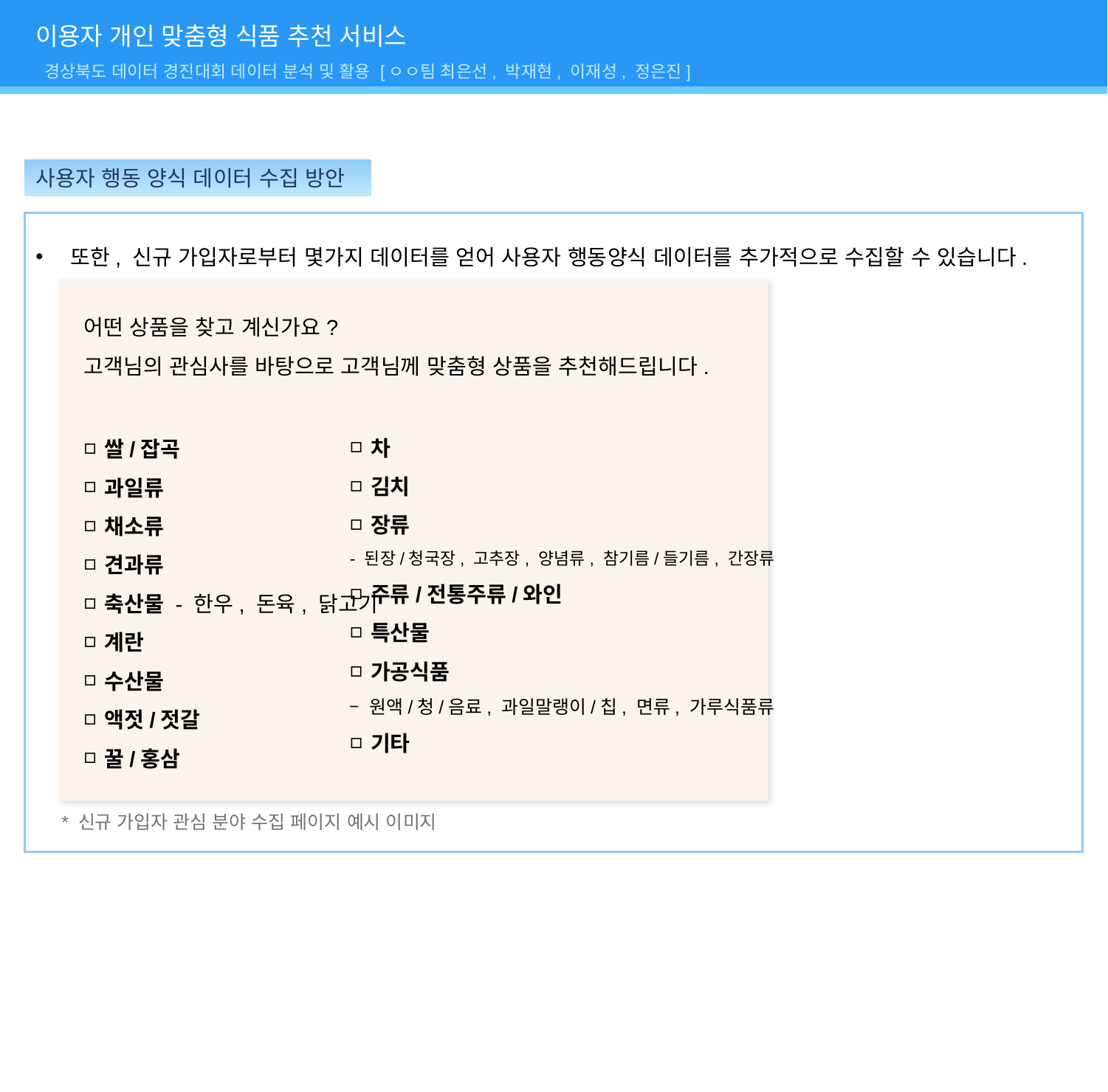

이용자 개인 맞춤형 식품 추천 서비스
 경상북도 데이터 경진대회 데이터 분석 및 활용 [ㅇㅇ팀 최은선, 박재현, 이재성, 정은진]
사용자 행동 양식 데이터 수집 방안

또한, 신규 가입자로부터 몇가지 데이터를 얻어 사용자 행동양식 데이터를 추가적으로 수집할 수 있습니다.

     * 신규 가입자 관심 분야 수집 페이지 예시 이미지

어떤 상품을 찾고 계신가요?
고객님의 관심사를 바탕으로 고객님께 맞춤형 상품을 추천해드립니다.

쌀/잡곡
과일류
채소류
견과류
축산물 - 한우, 돈육, 닭고기
계란
수산물
액젓/젓갈
꿀/홍삼

차
김치
장류
- 된장/청국장, 고추장, 양념류, 참기름/들기름, 간장류
주류/전통주류/와인
특산물
가공식품
– 원액/청/음료, 과일말랭이/칩, 면류, 가루식품류
기타